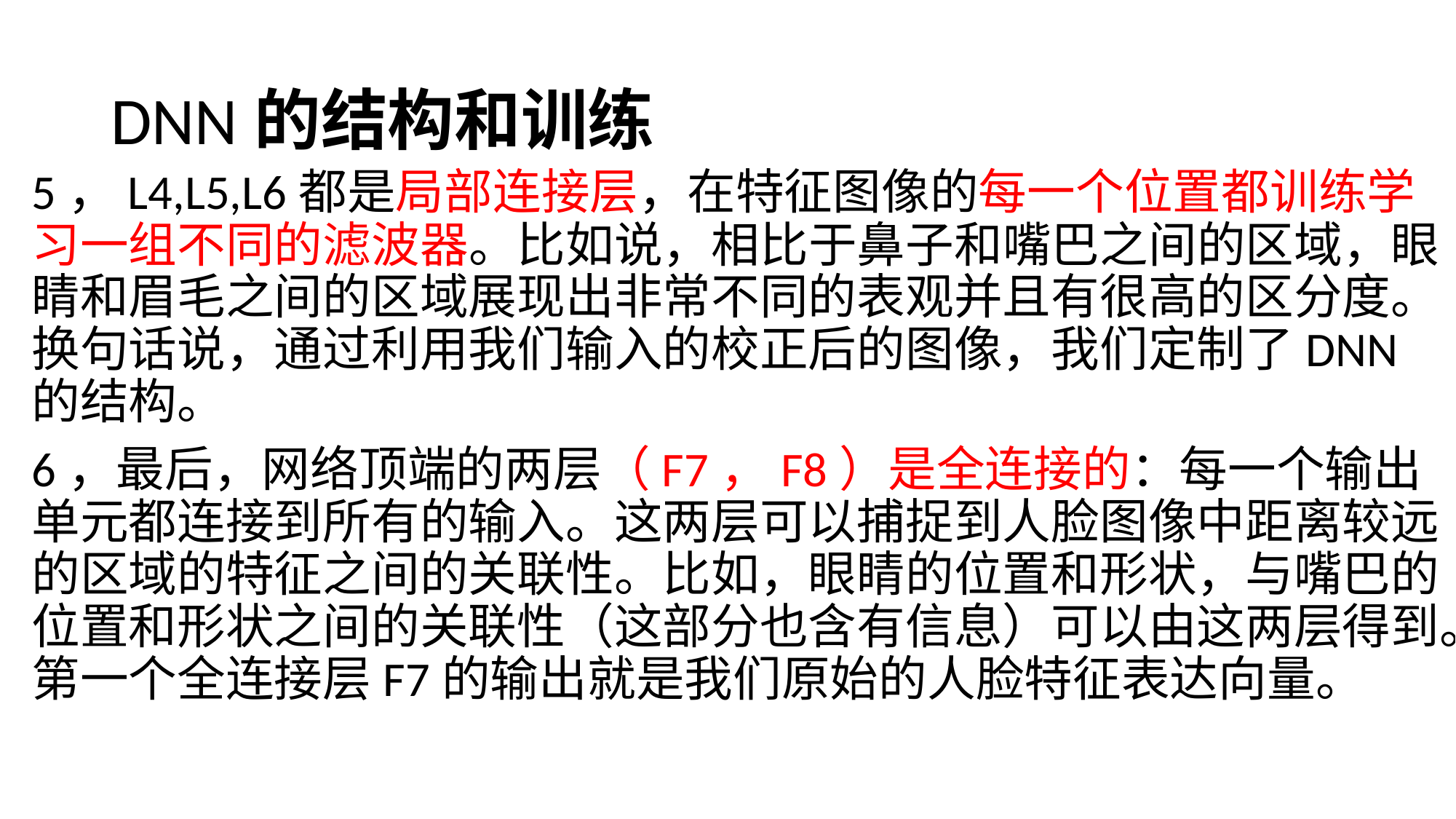

# DNN的结构和训练
5，L4,L5,L6都是局部连接层，在特征图像的每一个位置都训练学习一组不同的滤波器。比如说，相比于鼻子和嘴巴之间的区域，眼睛和眉毛之间的区域展现出非常不同的表观并且有很高的区分度。换句话说，通过利用我们输入的校正后的图像，我们定制了DNN的结构。
6，最后，网络顶端的两层（F7，F8）是全连接的：每一个输出单元都连接到所有的输入。这两层可以捕捉到人脸图像中距离较远的区域的特征之间的关联性。比如，眼睛的位置和形状，与嘴巴的位置和形状之间的关联性（这部分也含有信息）可以由这两层得到。第一个全连接层F7的输出就是我们原始的人脸特征表达向量。